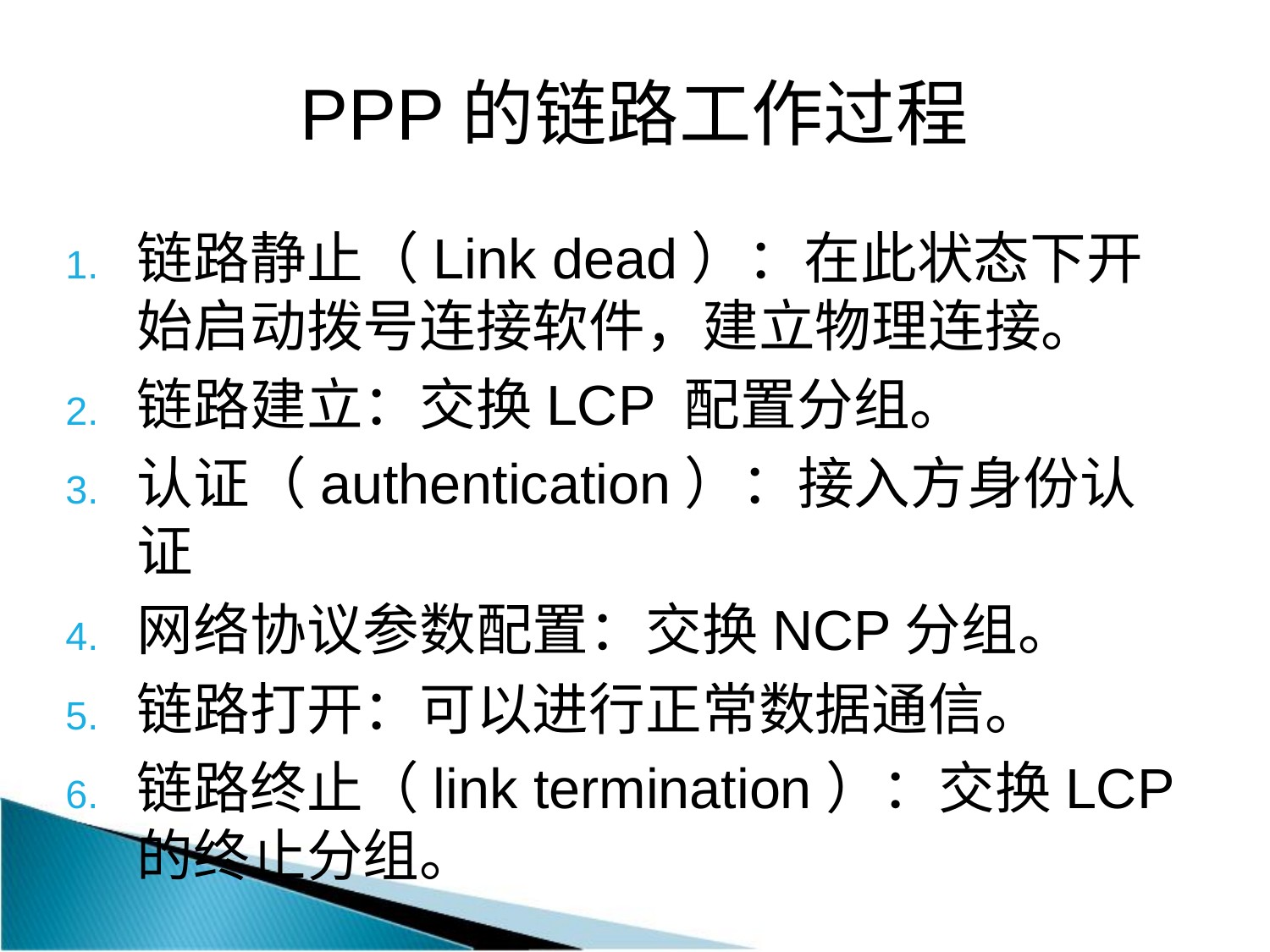

# PPP的链路工作过程
链路静止（Link dead）：在此状态下开始启动拨号连接软件，建立物理连接。
链路建立：交换LCP 配置分组。
认证（authentication）：接入方身份认证
网络协议参数配置：交换NCP分组。
链路打开：可以进行正常数据通信。
链路终止（link termination）：交换LCP的终止分组。